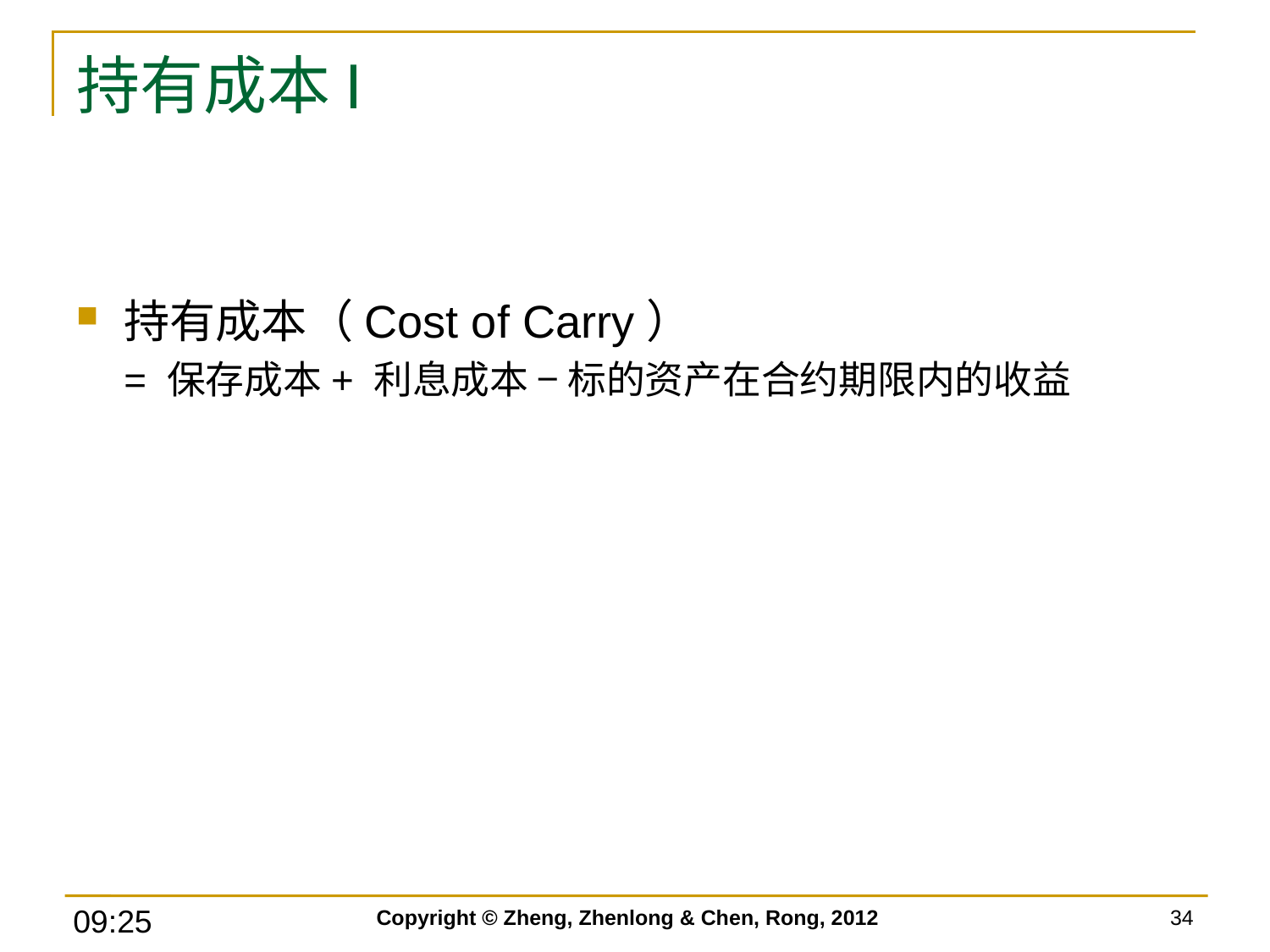

# 持有成本I

持有成本（Cost of Carry）
= 保存成本+ 利息成本 − 标的资产在合约期限内的收益
Copyright © Zheng, Zhenlong & Chen, Rong, 2012
34